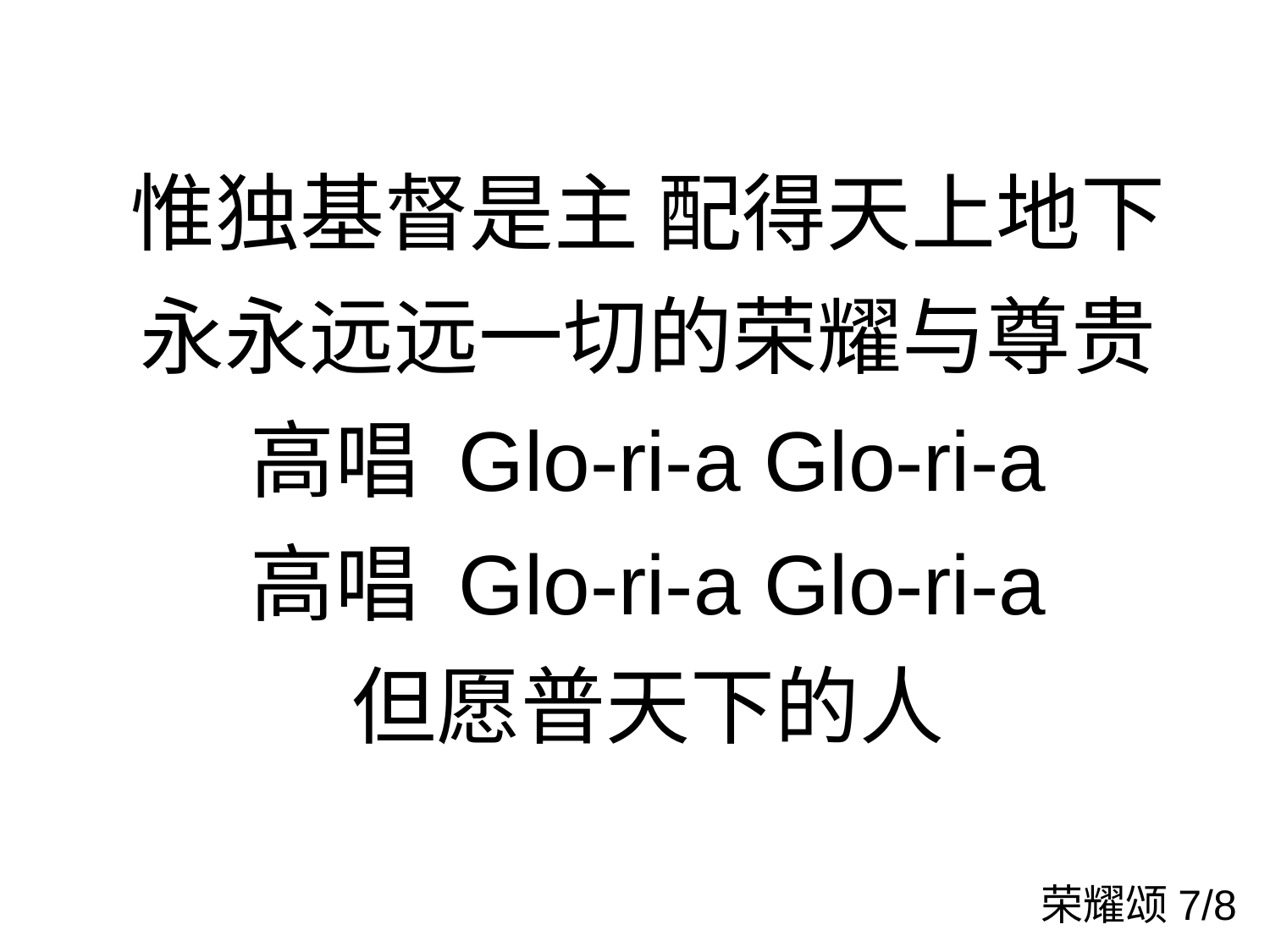

惟独基督是主 配得天上地下
永永远远一切的荣耀与尊贵
高唱 Glo-ri-a Glo-ri-a
高唱 Glo-ri-a Glo-ri-a
但愿普天下的人
荣耀颂7/8